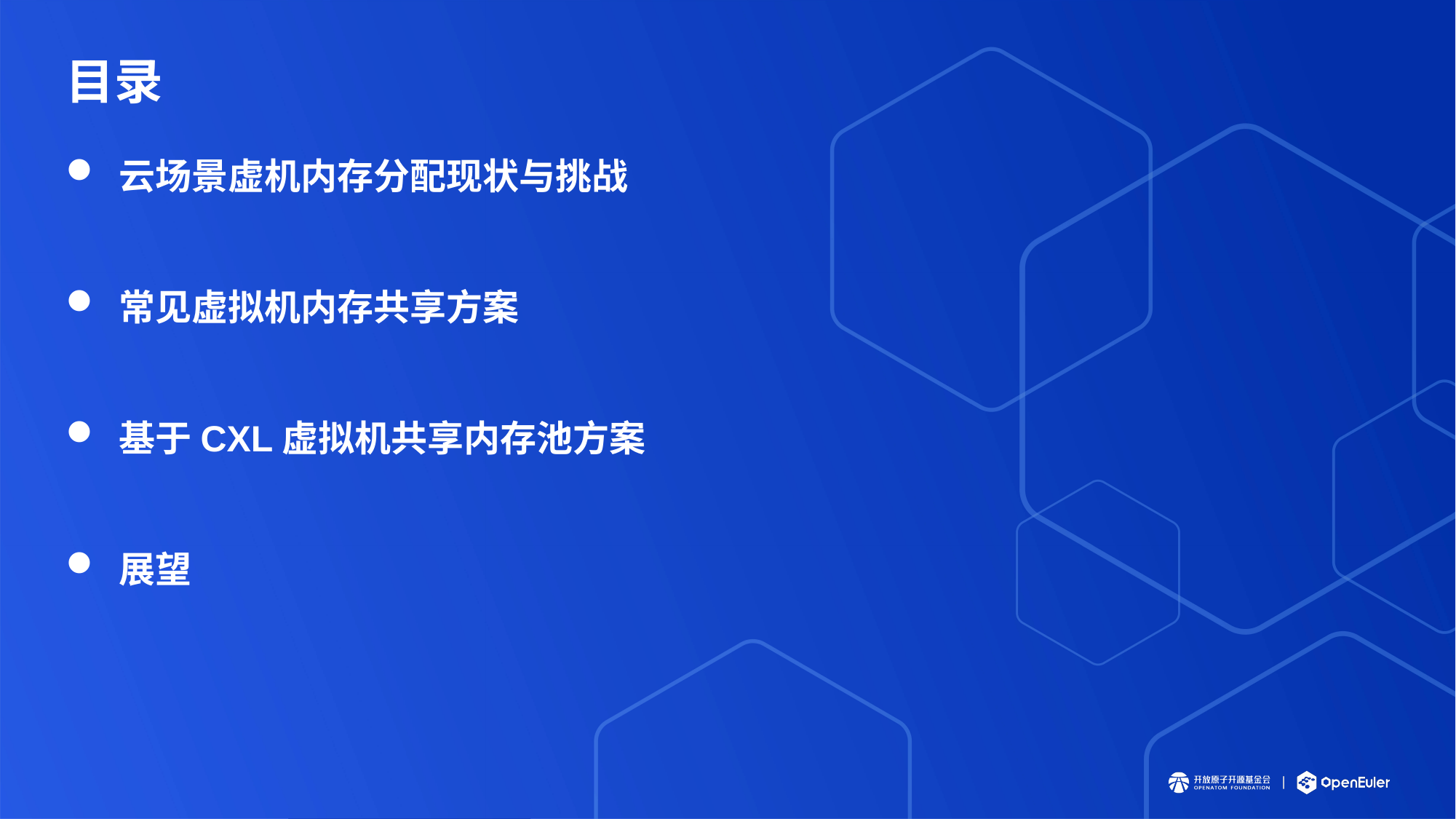

# 目录
 云场景虚机内存分配现状与挑战

 常见虚拟机内存共享方案

 基于CXL虚拟机共享内存池方案

 展望